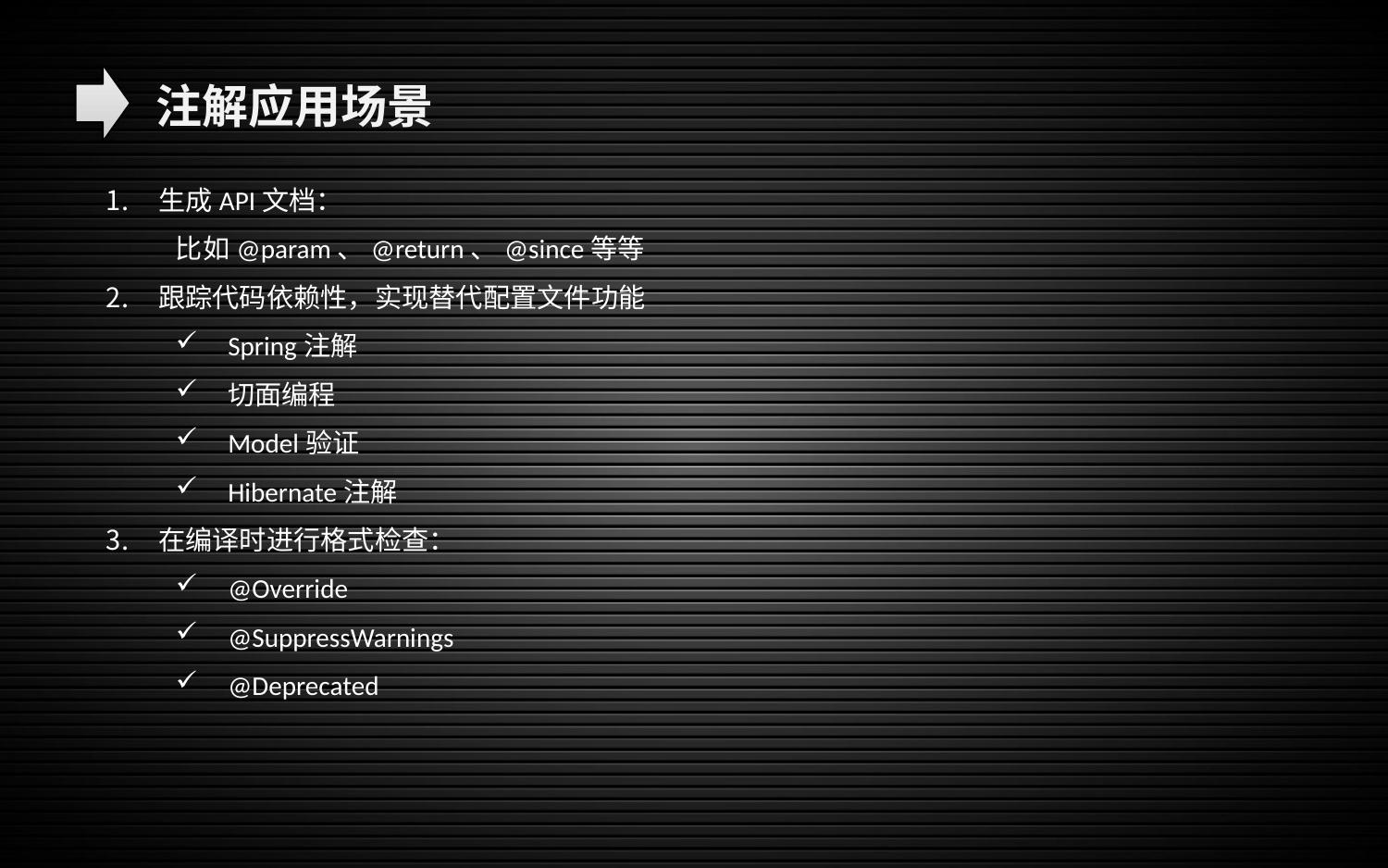

注解应用场景
生成API文档：
比如@param、@return、@since等等
跟踪代码依赖性，实现替代配置文件功能
Spring注解
切面编程
Model验证
Hibernate注解
在编译时进行格式检查：
@Override
@SuppressWarnings
@Deprecated